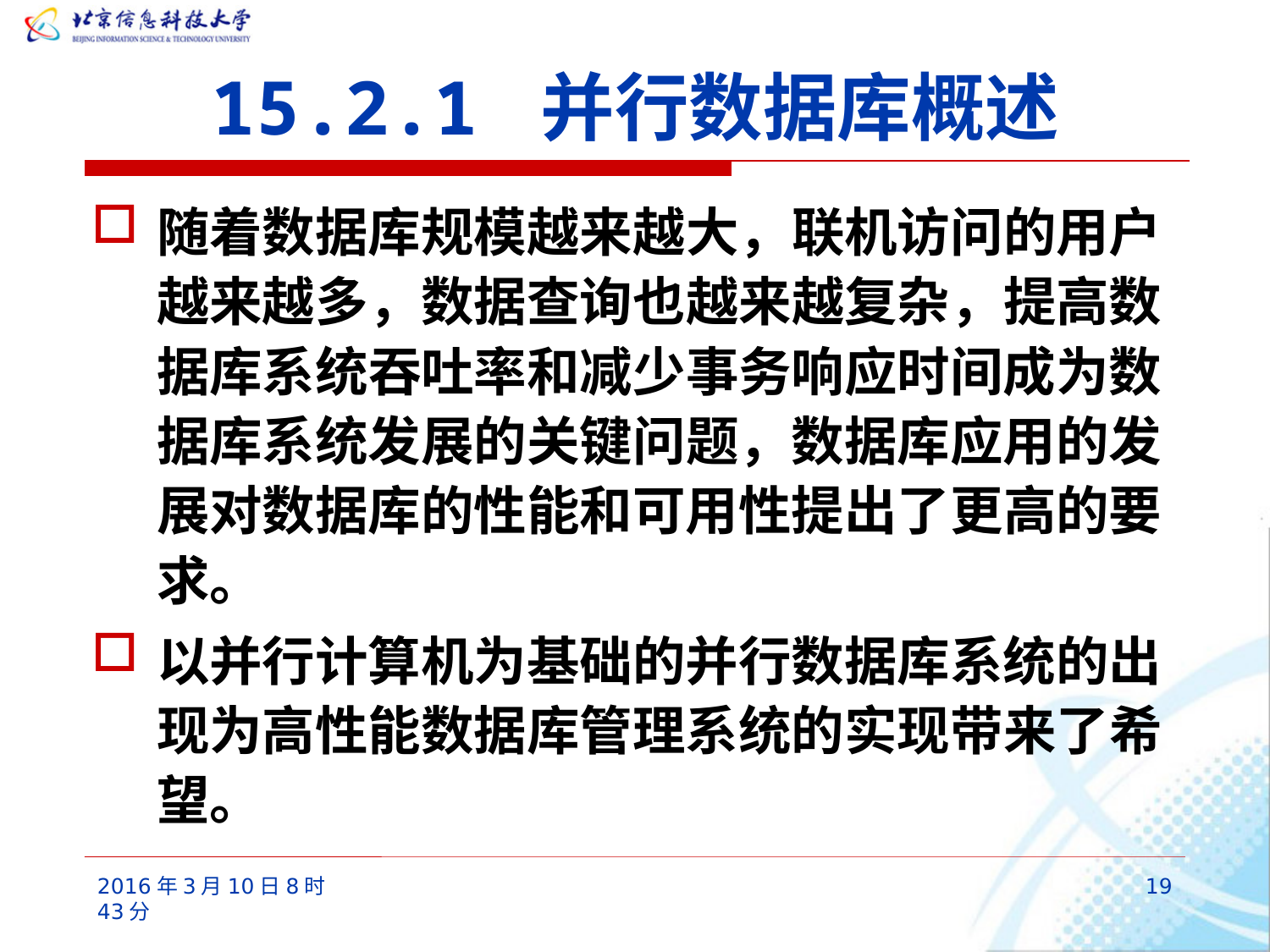

# 15.2.1 并行数据库概述
随着数据库规模越来越大，联机访问的用户越来越多，数据查询也越来越复杂，提高数据库系统吞吐率和减少事务响应时间成为数据库系统发展的关键问题，数据库应用的发展对数据库的性能和可用性提出了更高的要求。
以并行计算机为基础的并行数据库系统的出现为高性能数据库管理系统的实现带来了希望。
2016年3月10日8时43分
19